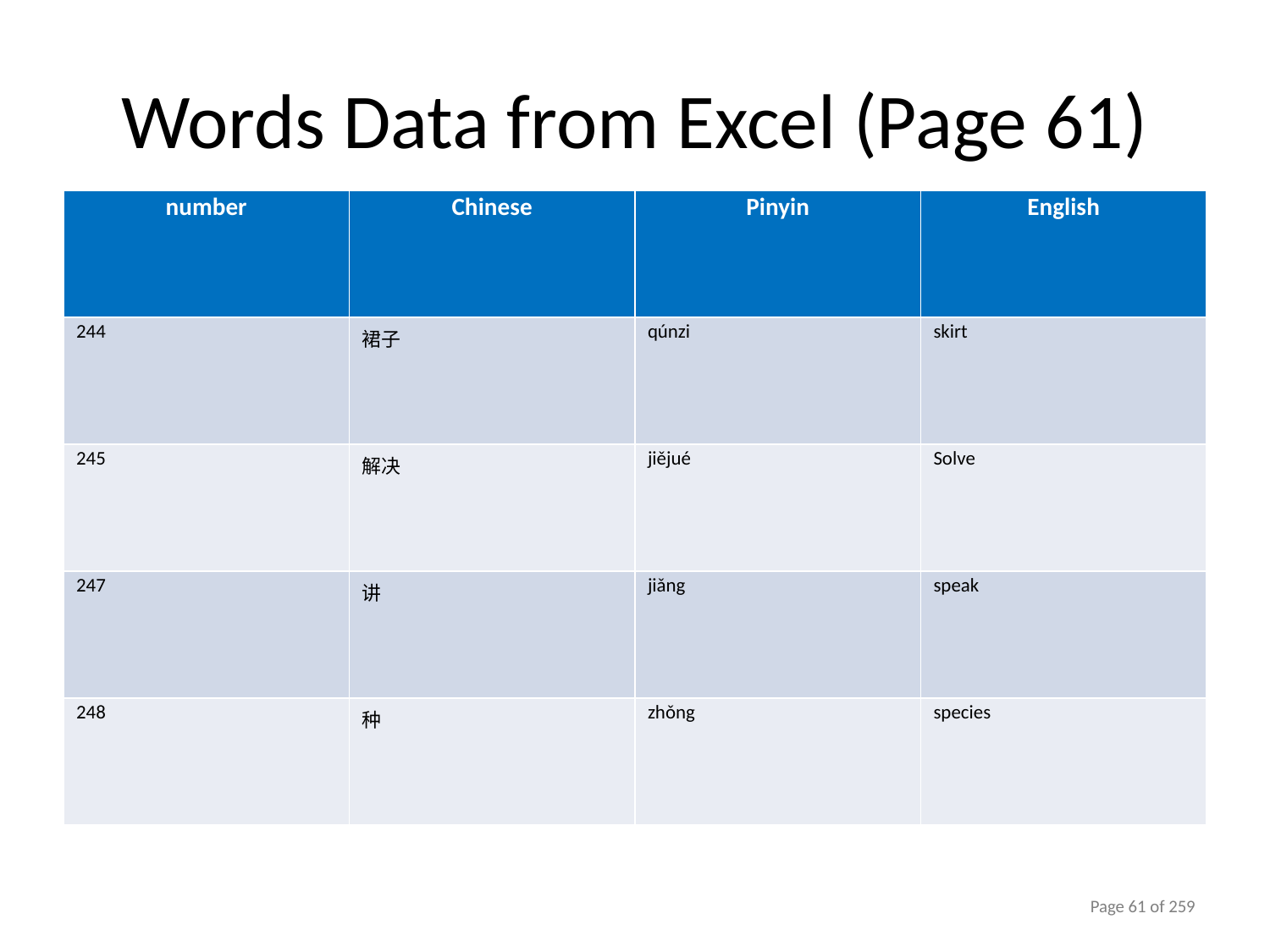

# Words Data from Excel (Page 61)
| number | Chinese | Pinyin | English |
| --- | --- | --- | --- |
| 244 | 裙子 | qúnzi | skirt |
| 245 | 解决 | jiějué | Solve |
| 247 | 讲 | jiǎng | speak |
| 248 | 种 | zhǒng | species |

Page 61 of 259